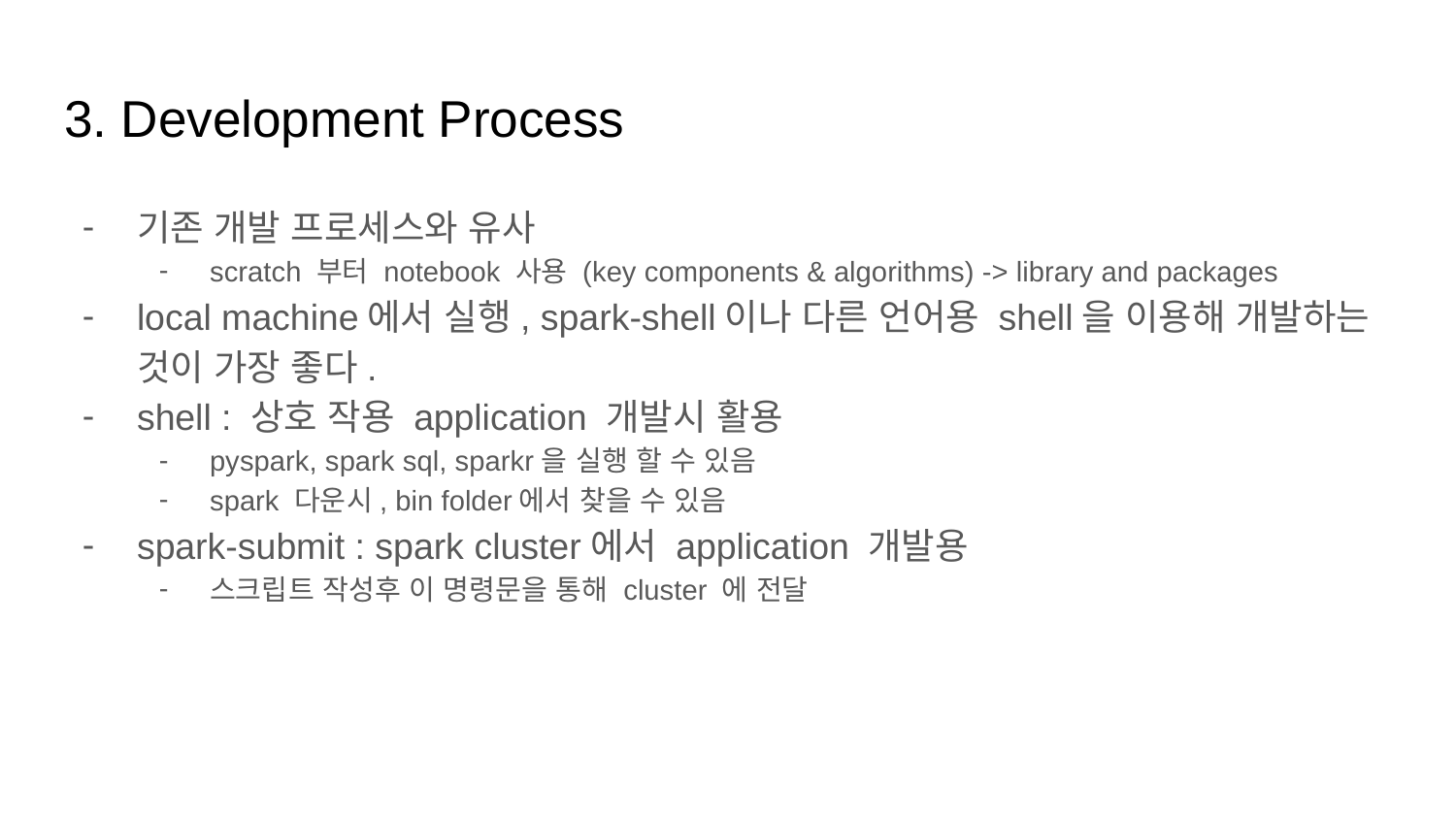

# 3. Development Process
기존 개발 프로세스와 유사
scratch 부터 notebook 사용 (key components & algorithms) -> library and packages
local machine에서 실행, spark-shell이나 다른 언어용 shell을 이용해 개발하는 것이 가장 좋다.
shell : 상호 작용 application 개발시 활용
pyspark, spark sql, sparkr을 실행 할 수 있음
spark 다운시, bin folder에서 찾을 수 있음
spark-submit : spark cluster에서 application 개발용
스크립트 작성후 이 명령문을 통해 cluster 에 전달